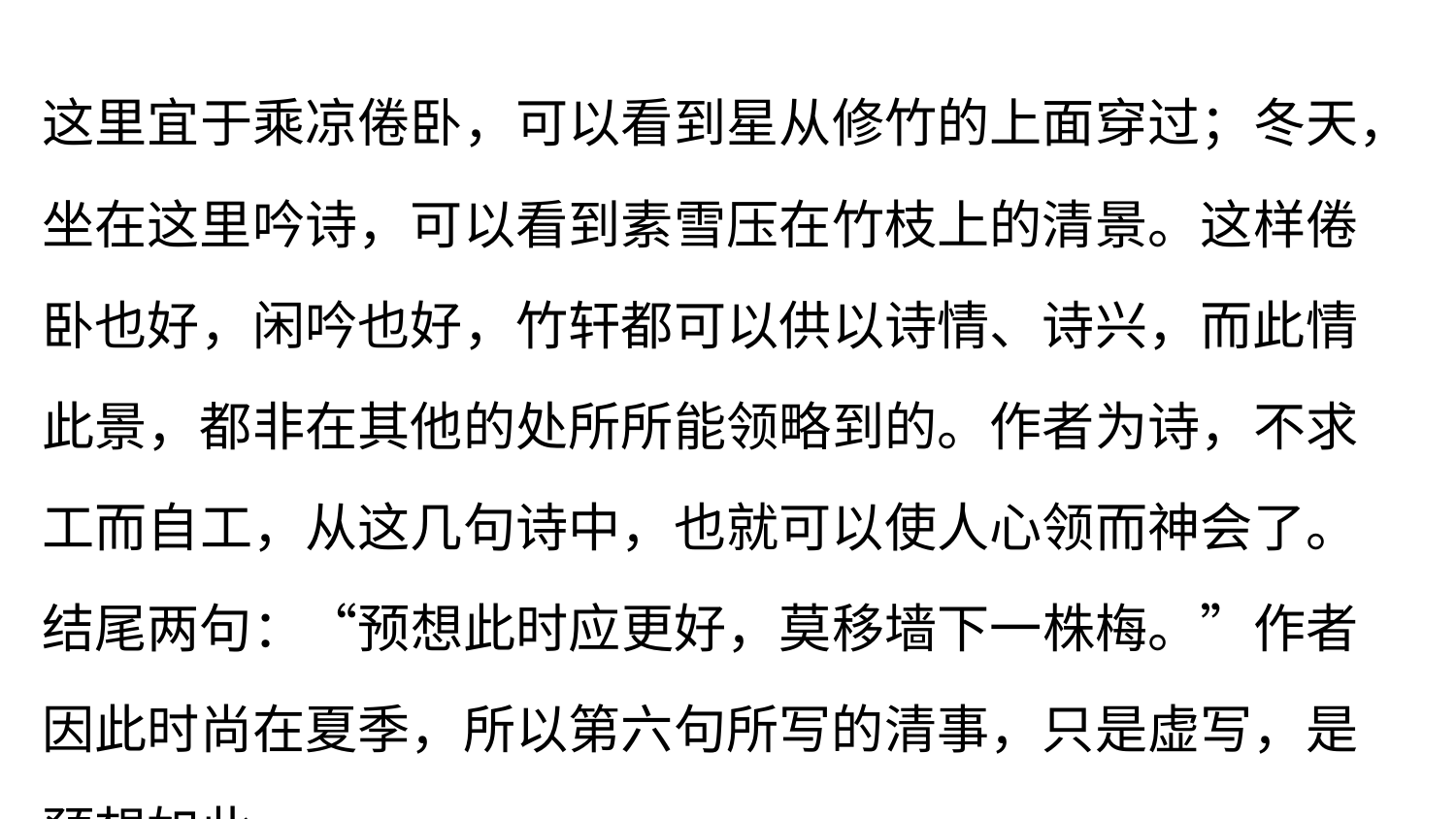

这里宜于乘凉倦卧，可以看到星从修竹的上面穿过；冬天，坐在这里吟诗，可以看到素雪压在竹枝上的清景。这样倦卧也好，闲吟也好，竹轩都可以供以诗情、诗兴，而此情此景，都非在其他的处所所能领略到的。作者为诗，不求工而自工，从这几句诗中，也就可以使人心领而神会了。结尾两句：“预想此时应更好，莫移墙下一株梅。”作者因此时尚在夏季，所以第六句所写的清事，只是虚写，是预想如此。